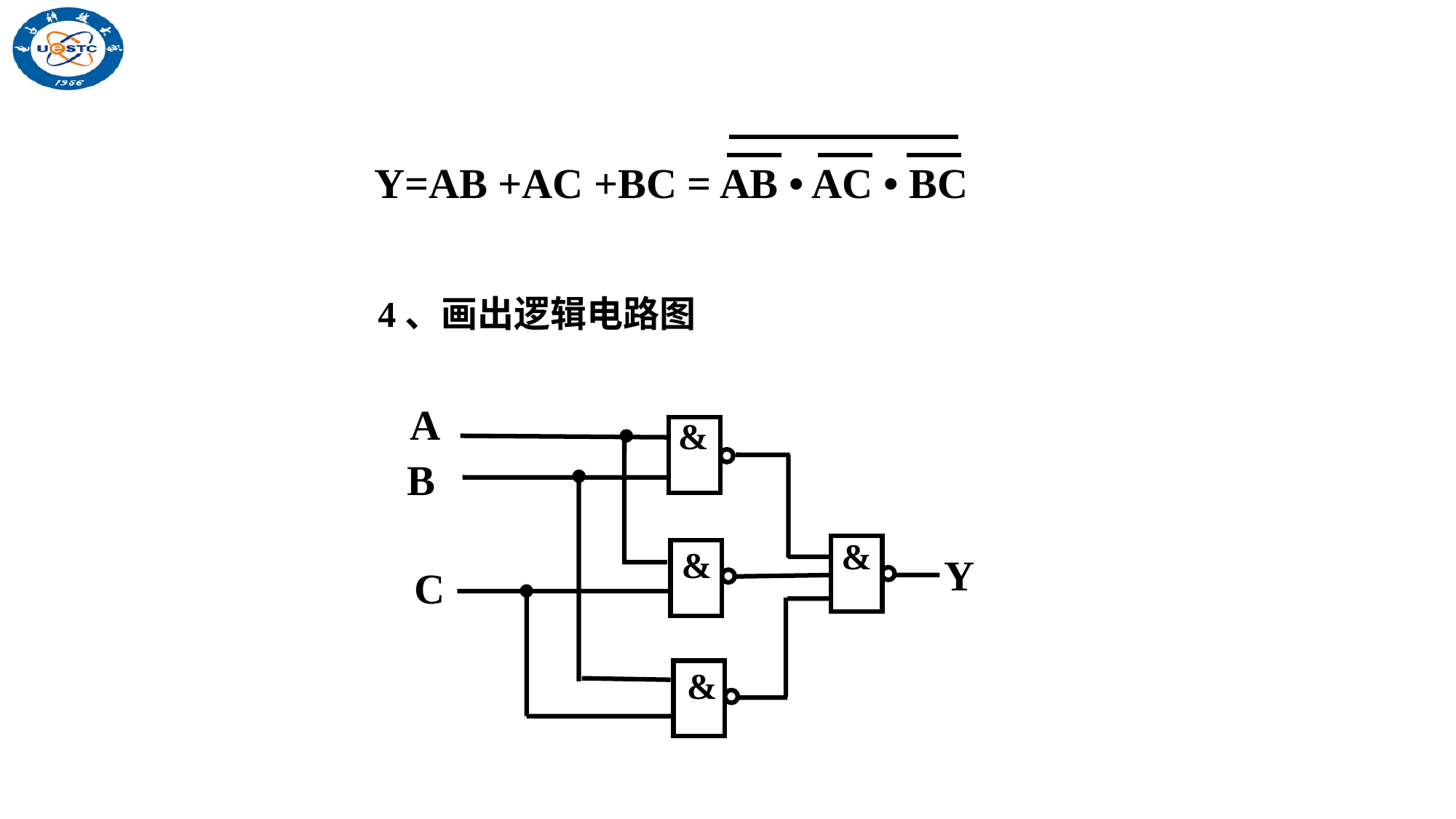

Y=AB +AC +BC = AB • AC • BC
4、画出逻辑电路图
A
&

B

&

&

Y
C

&